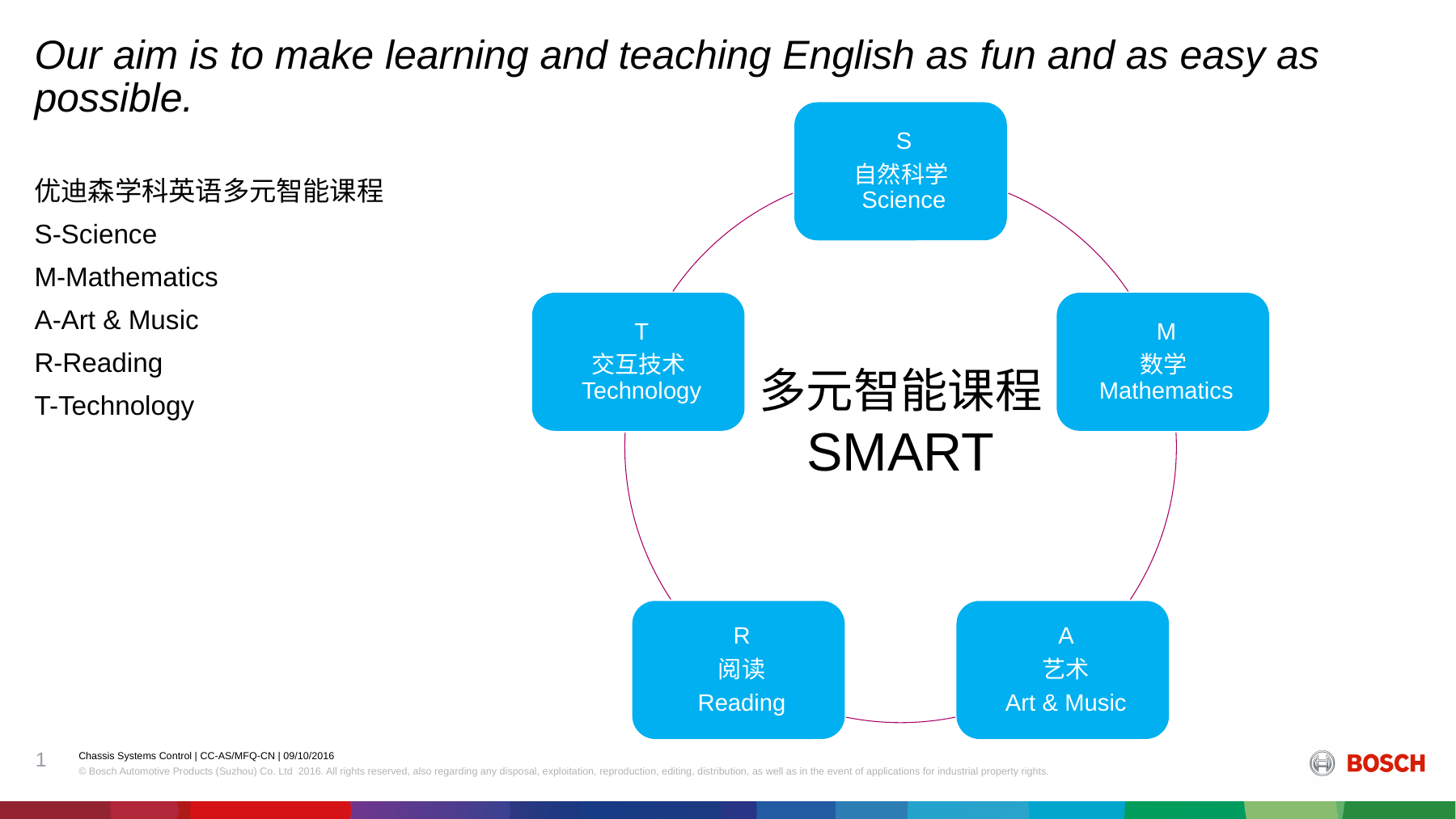

# Our aim is to make learning and teaching English as fun and as easy as possible.

S
自然科学Science
M
数学Mathematics
A
艺术
Art & Music
R
阅读
Reading
T
交互技术Technology
优迪森学科英语多元智能课程
S-Science
M-Mathematics
A-Art & Music
R-Reading
T-Technology

多元智能课程
SMART
1
Chassis Systems Control | CC-AS/MFQ-CN | 09/10/2016
© Bosch Automotive Products (Suzhou) Co. Ltd  2016. All rights reserved, also regarding any disposal, exploitation, reproduction, editing, distribution, as well as in the event of applications for industrial property rights.